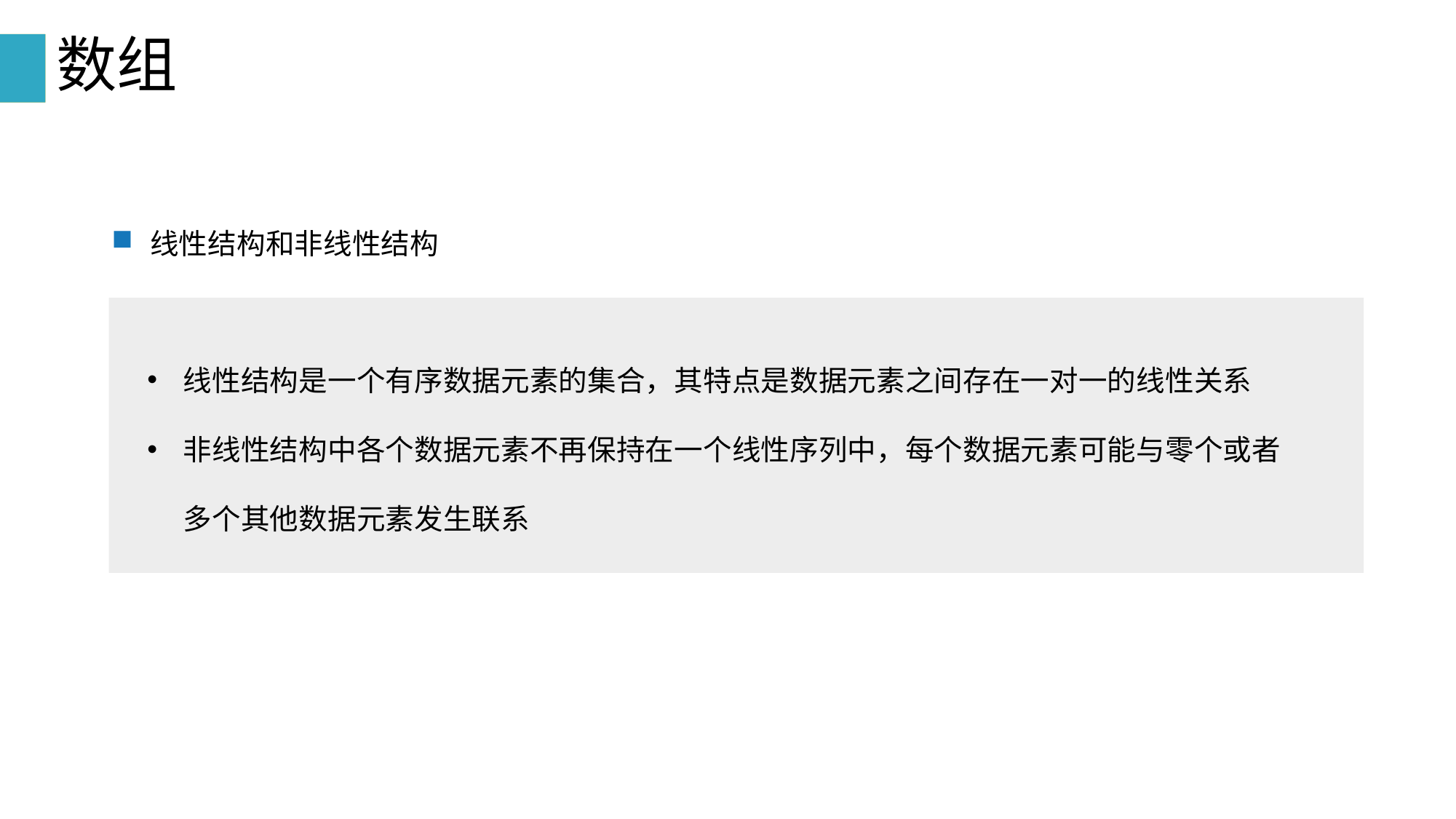

# 数组
线性结构和非线性结构

线性结构是一个有序数据元素的集合，其特点是数据元素之间存在一对一的线性关系
非线性结构中各个数据元素不再保持在一个线性序列中，每个数据元素可能与零个或者多个其他数据元素发生联系